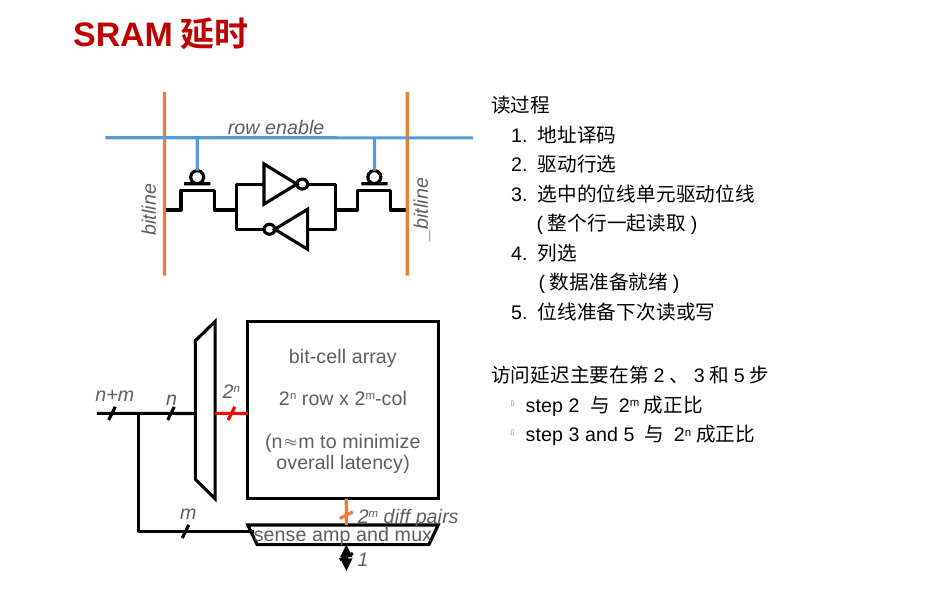

# SRAM延时
 读过程
1. 地址译码
2. 驱动行选
3. 选中的位线单元驱动位线
	  (整个行一起读取)
4. 列选
     (数据准备就绪)
5. 位线准备下次读或写

 访问延迟主要在第2、3和5步
step 2 与 2m成正比
step 3 and 5 与 2n成正比

row enable

_bitline
bitline
bit-cell array

2n row x 2m-col

(n≈m to minimize
overall latency)
2n
n+m
n

m
2m diff pairs

sense amp and mux
1